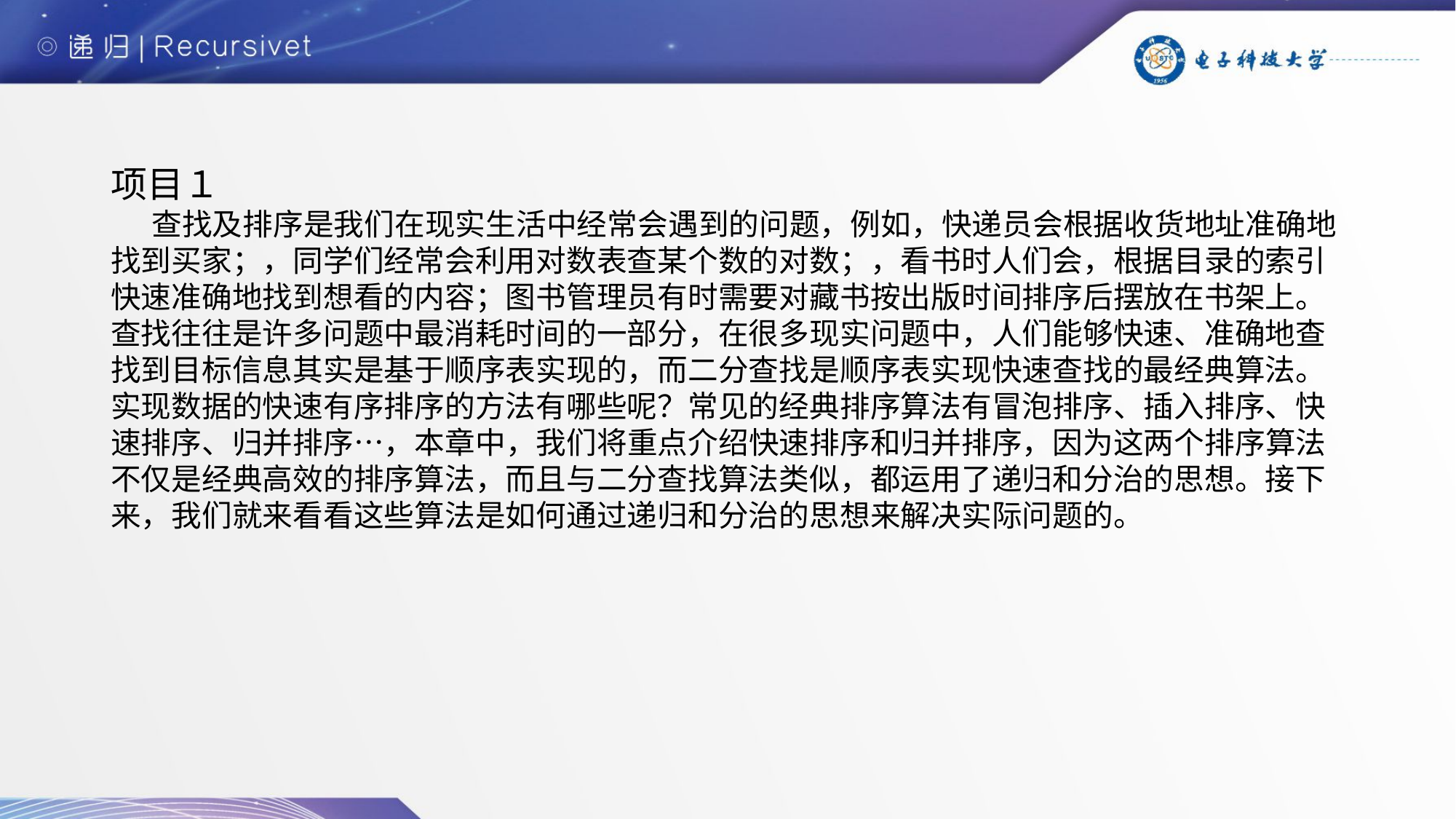

项目１
     查找及排序是我们在现实生活中经常会遇到的问题，例如，快递员会根据收货地址准确地找到买家；，同学们经常会利用对数表查某个数的对数；，看书时人们会，根据目录的索引快速准确地找到想看的内容；图书管理员有时需要对藏书按出版时间排序后摆放在书架上。查找往往是许多问题中最消耗时间的一部分，在很多现实问题中，人们能够快速、准确地查找到目标信息其实是基于顺序表实现的，而二分查找是顺序表实现快速查找的最经典算法。实现数据的快速有序排序的方法有哪些呢？常见的经典排序算法有冒泡排序、插入排序、快速排序、归并排序…，本章中，我们将重点介绍快速排序和归并排序，因为这两个排序算法不仅是经典高效的排序算法，而且与二分查找算法类似，都运用了递归和分治的思想。接下来，我们就来看看这些算法是如何通过递归和分治的思想来解决实际问题的。